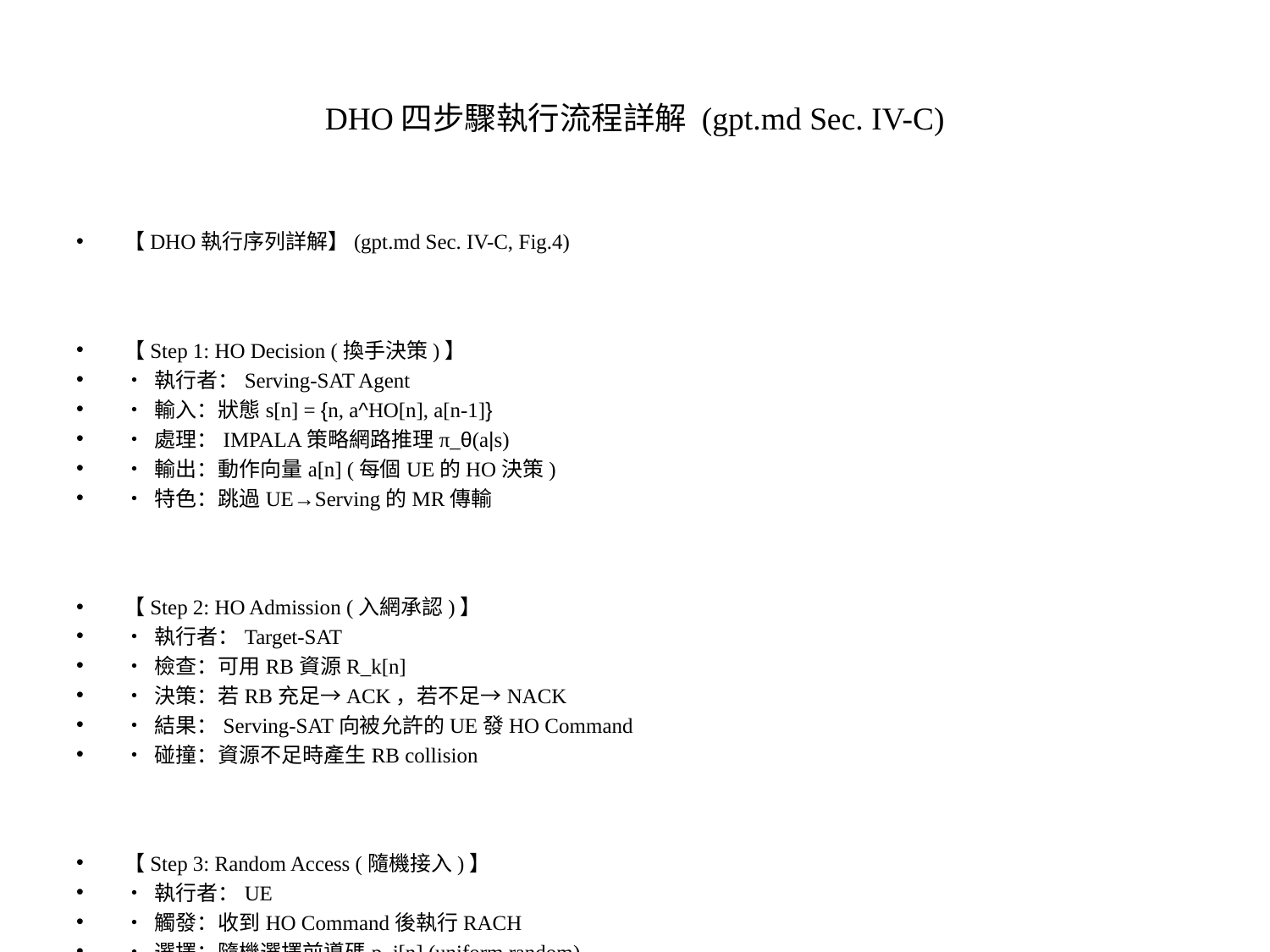

# DHO四步驟執行流程詳解 (gpt.md Sec. IV-C)
【DHO執行序列詳解】(gpt.md Sec. IV-C, Fig.4)

【Step 1: HO Decision (換手決策)】
• 執行者：Serving-SAT Agent
• 輸入：狀態s[n] = {n, a^HO[n], a[n-1]}
• 處理：IMPALA策略網路推理π_θ(a|s)
• 輸出：動作向量a[n] (每個UE的HO決策)
• 特色：跳過UE→Serving的MR傳輸

【Step 2: HO Admission (入網承認)】
• 執行者：Target-SAT
• 檢查：可用RB資源R_k[n]
• 決策：若RB充足→ACK，若不足→NACK
• 結果：Serving-SAT向被允許的UE發HO Command
• 碰撞：資源不足時產生RB collision

【Step 3: Random Access (隨機接入)】
• 執行者：UE
• 觸發：收到HO Command後執行RACH
• 選擇：隨機選擇前導碼p_j[n] (uniform random)
• 風險：多UE選同一前導碼→PRACH collision
• 前導碼總數：P (影響碰撞概率)

【Step 4: HO Completion (換手完成)】
• 成功路徑：UE成功接入→設定a^HO_j[n] = 1
• 失敗路徑：接入失敗→保留在原Serving或重試
• 狀態更新：為下一輪決策準備新狀態
• 反饋：成功/失敗信息用於獎勵計算

【關鍵技術創新對比】
傳統：UE測量→MR生成→MR傳輸→gNB分析→HO決策
DHO：直接觀察→預測分析→立即決策→執行換手

【時間複雜度分析】
• 決策階段：O(J×K) - 神經網路推理
• 入網階段：O(K) - 資源檢查
• 總體：遠小於傳統方法的MR傳輸時間